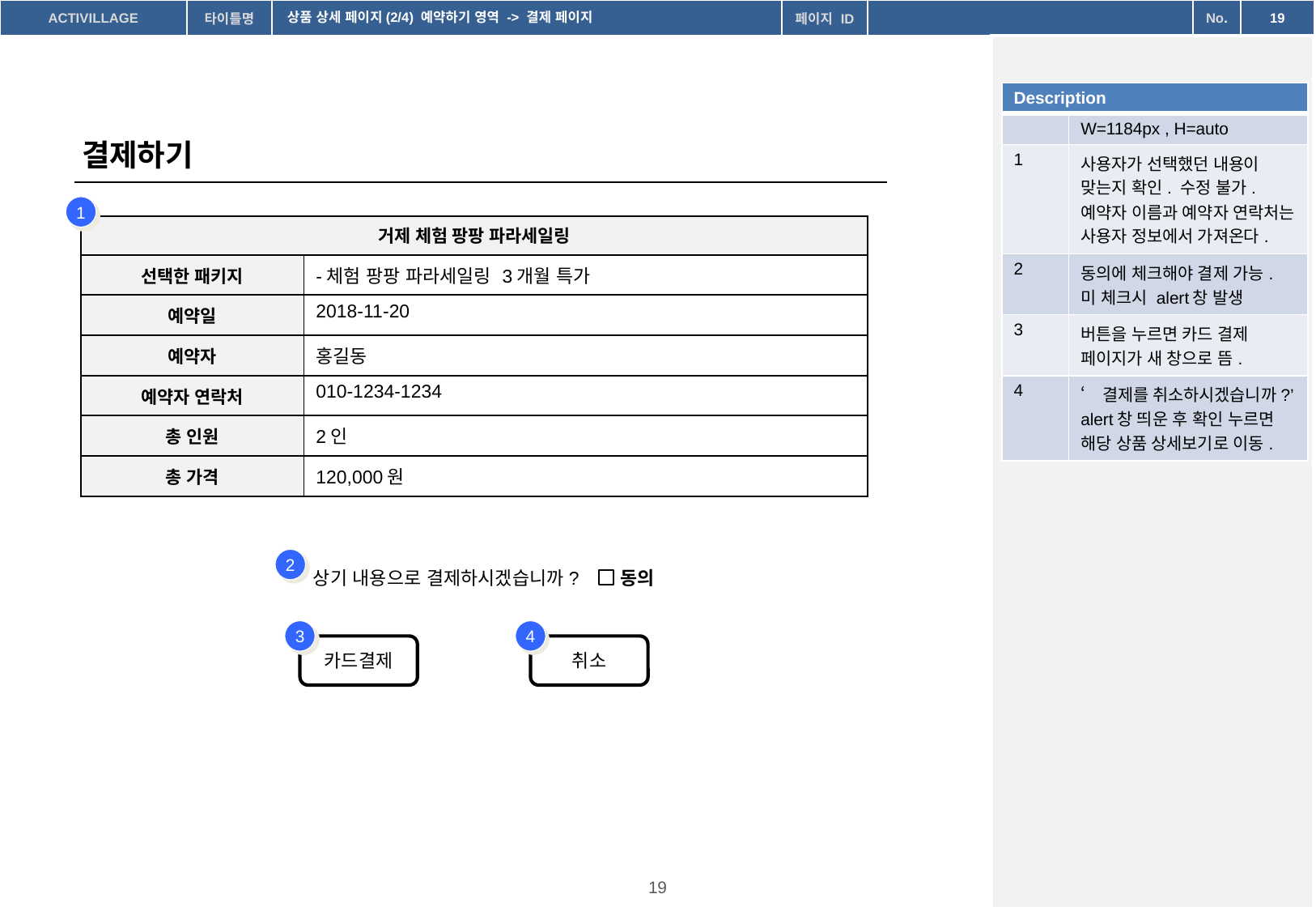

상품 상세 페이지(2/4) 예약하기 영역 -> 결제 페이지

| Description |  |
| --- | --- |
|  | W=1184px , H=auto |
| 1 | 사용자가 선택했던 내용이 맞는지 확인. 수정 불가. 예약자 이름과 예약자 연락처는 사용자 정보에서 가져온다. |
| 2 | 동의에 체크해야 결제 가능. 미 체크시 alert창 발생 |
| 3 | 버튼을 누르면 카드 결제 페이지가 새 창으로 뜸. |
| 4 | ‘결제를 취소하시겠습니까?’ alert창 띄운 후 확인 누르면 해당 상품 상세보기로 이동. |
결제하기
1
| 거제 체험 팡팡 파라세일링 |  |
| --- | --- |
| 선택한 패키지 | -체험 팡팡 파라세일링 3개월 특가 |
| 예약일 | 2018-11-20 |
| 예약자 | 홍길동 |
| 예약자 연락처 | 010-1234-1234 |
| 총 인원 | 2인 |
| 총 가격 | 120,000원 |
2
상기 내용으로 결제하시겠습니까?
동의

3
4
카드결제
취소